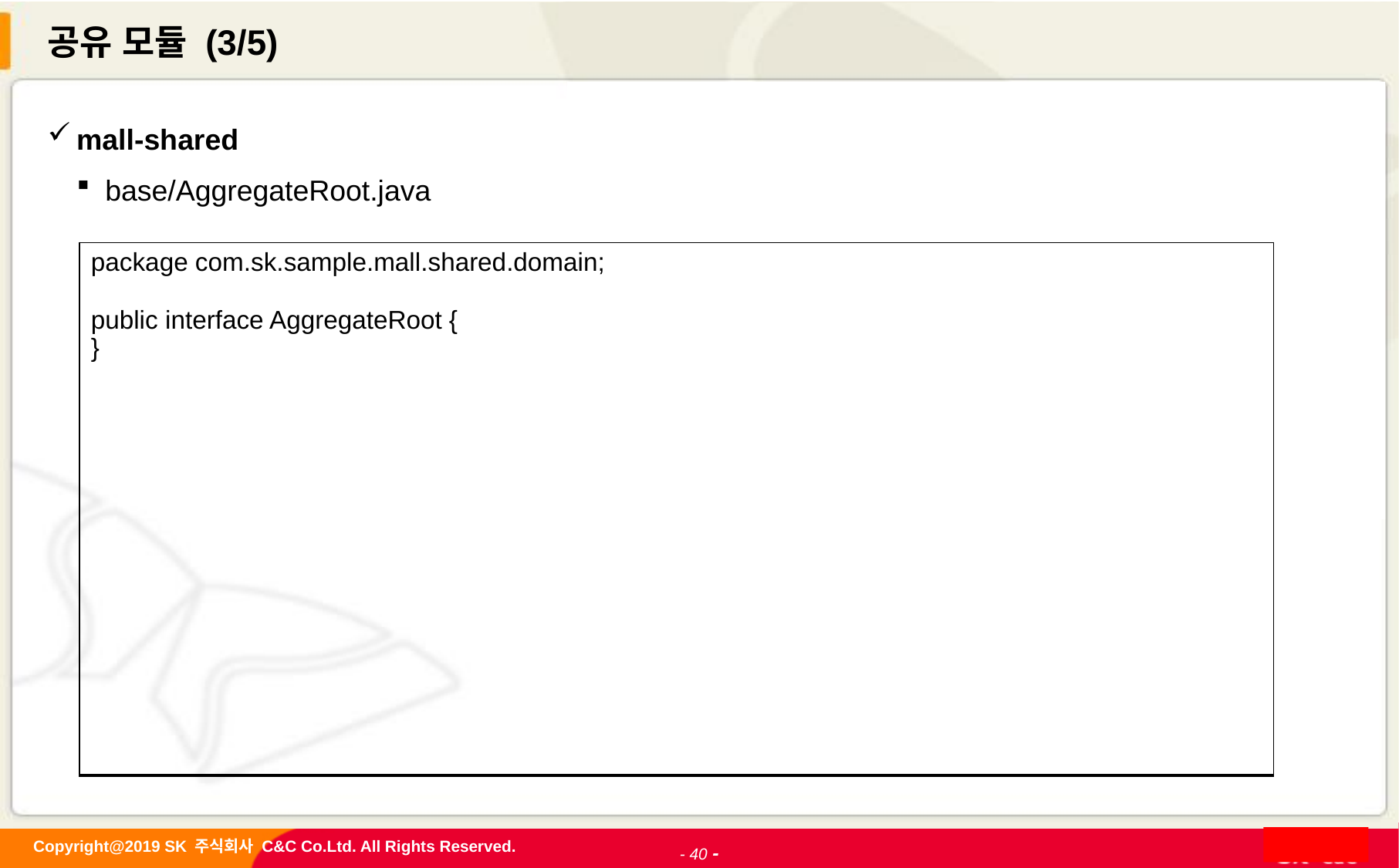

# 공유 모듈 (3/5)
mall-shared
base/AggregateRoot.java

| package com.sk.sample.mall.shared.domain; public interface AggregateRoot { } |
| --- |